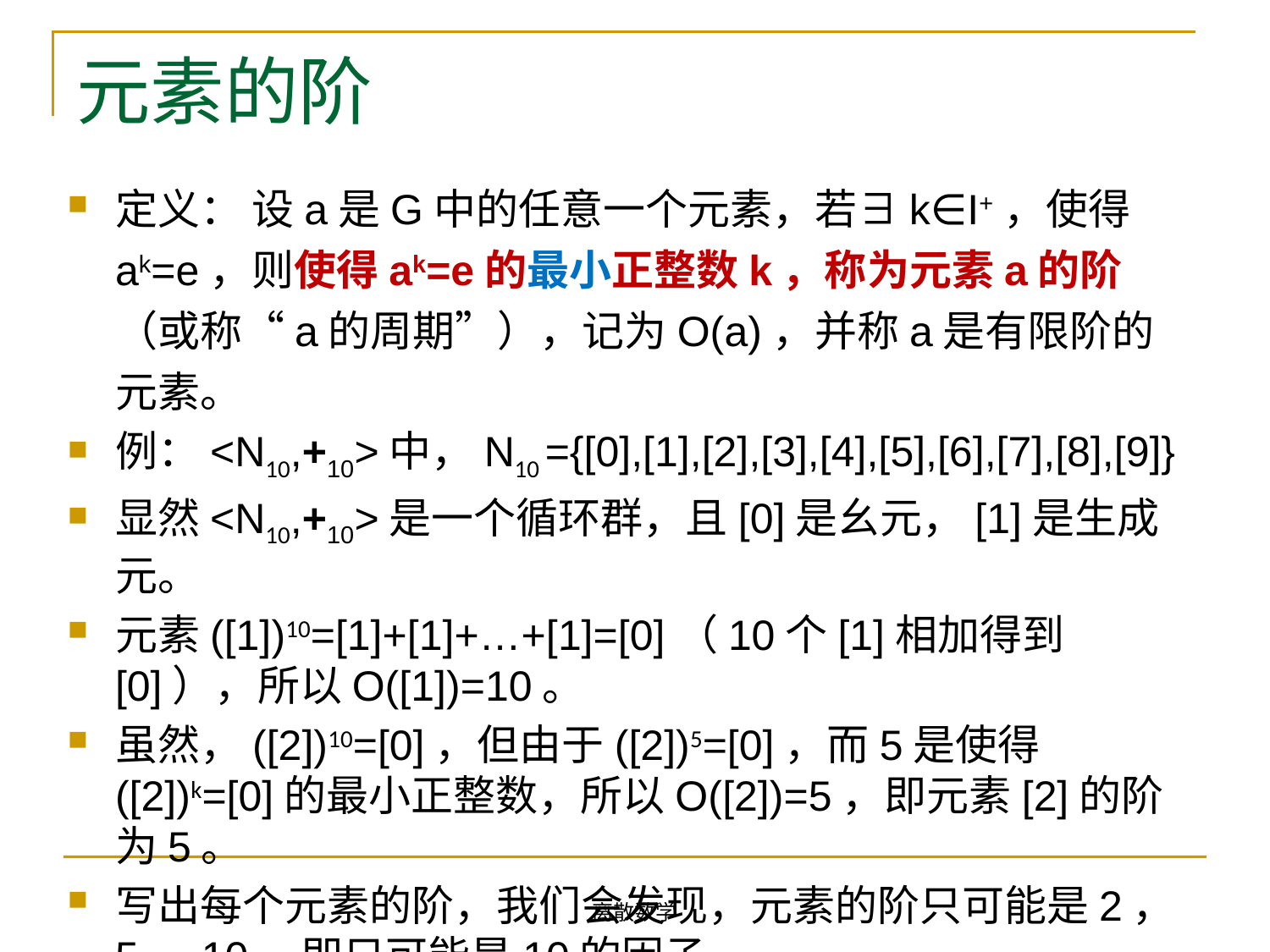

# 元素的阶
定义： 设a是G中的任意一个元素，若∃k∈I+，使得ak=e，则使得ak=e的最小正整数k，称为元素a的阶（或称“a的周期”），记为O(a)，并称a是有限阶的元素。
例：<N10,+10>中，N10 ={[0],[1],[2],[3],[4],[5],[6],[7],[8],[9]}
显然<N10,+10>是一个循环群，且[0]是幺元，[1]是生成元。
元素([1])10=[1]+[1]+…+[1]=[0]（10个[1]相加得到[0]），所以O([1])=10。
虽然，([2])10=[0]，但由于([2])5=[0]，而5是使得([2])k=[0]的最小正整数，所以O([2])=5，即元素[2]的阶为5。
写出每个元素的阶，我们会发现，元素的阶只可能是2，5，10，即只可能是10的因子。

9
离散数学